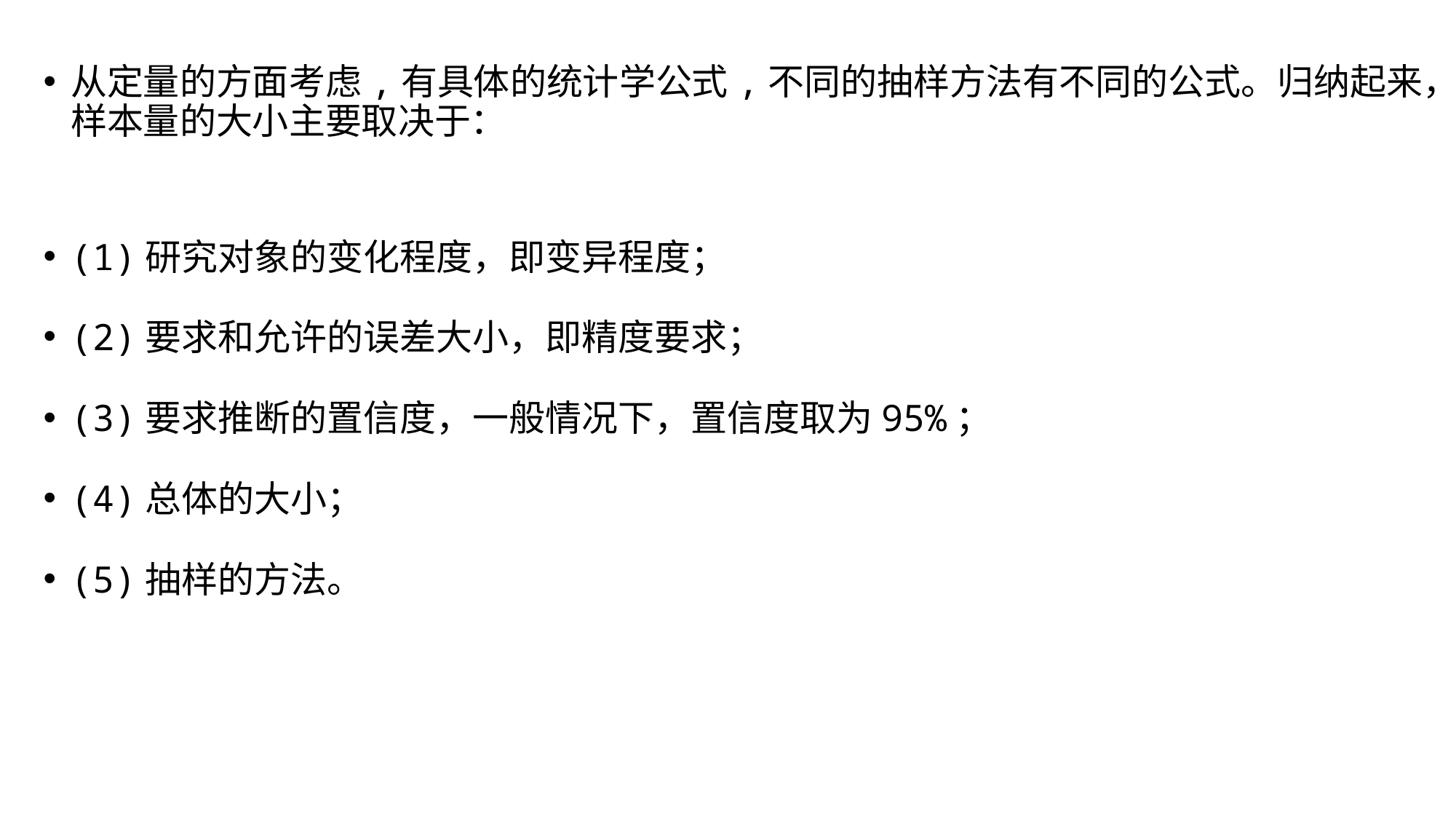

从定量的方面考虑,有具体的统计学公式,不同的抽样方法有不同的公式。归纳起来，样本量的大小主要取决于：

(1)研究对象的变化程度，即变异程度；
(2)要求和允许的误差大小，即精度要求；
(3)要求推断的置信度，一般情况下，置信度取为95%；
(4)总体的大小；
(5)抽样的方法。